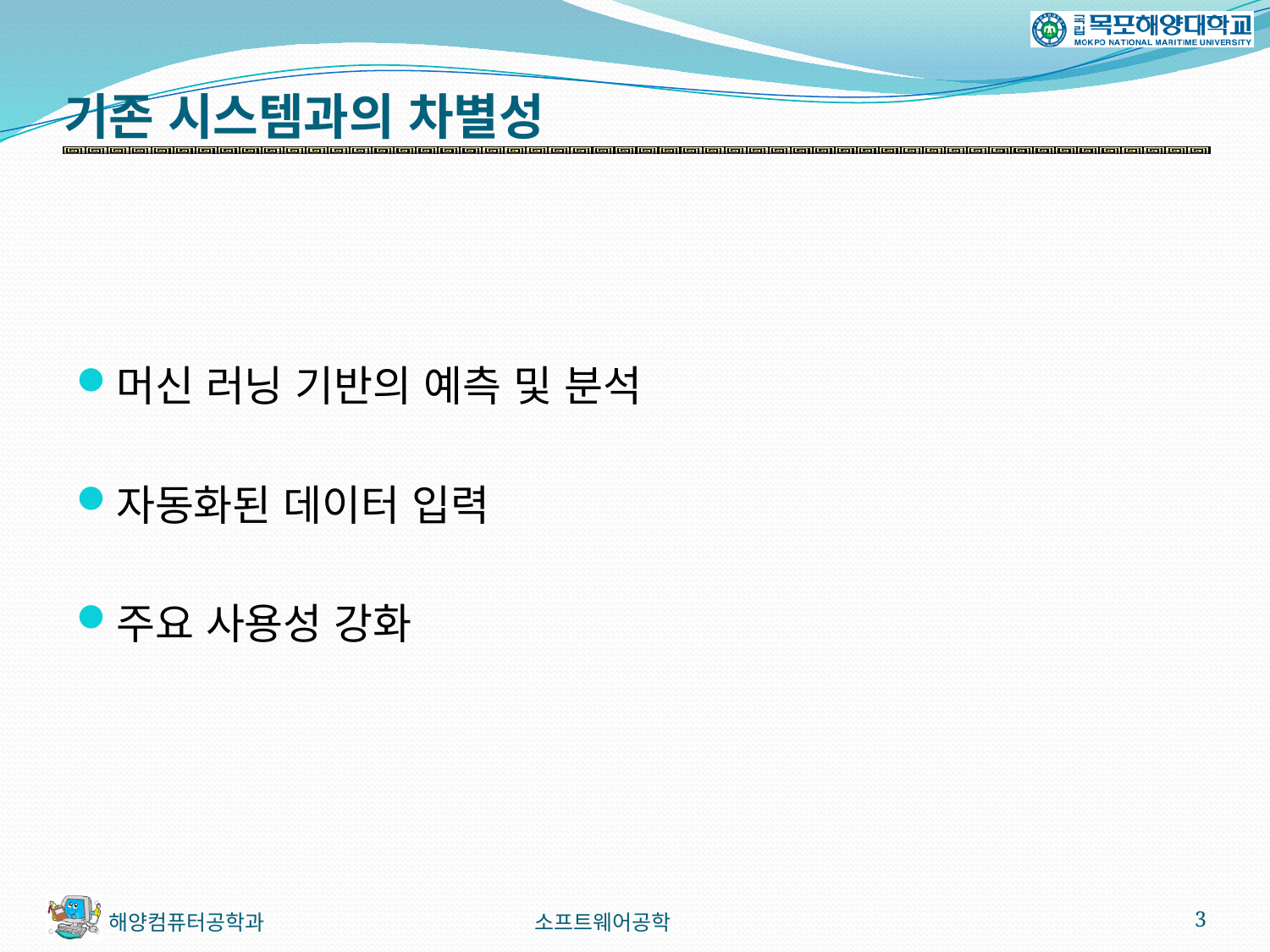

# 기존 시스템과의 차별성

머신 러닝 기반의 예측 및 분석

자동화된 데이터 입력

주요 사용성 강화
소프트웨어공학
3